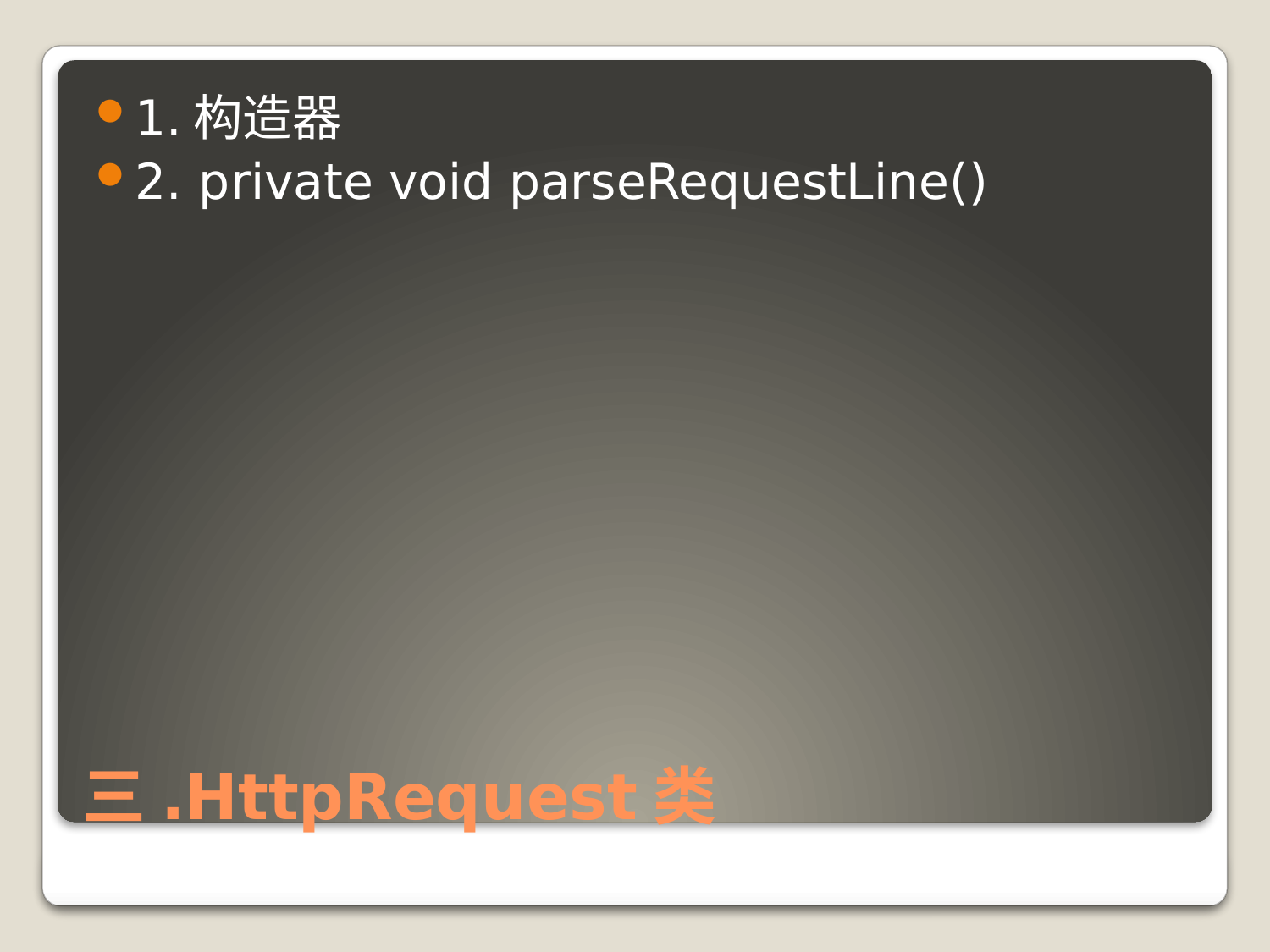

1.构造器
2. private void parseRequestLine()
# 三.HttpRequest类